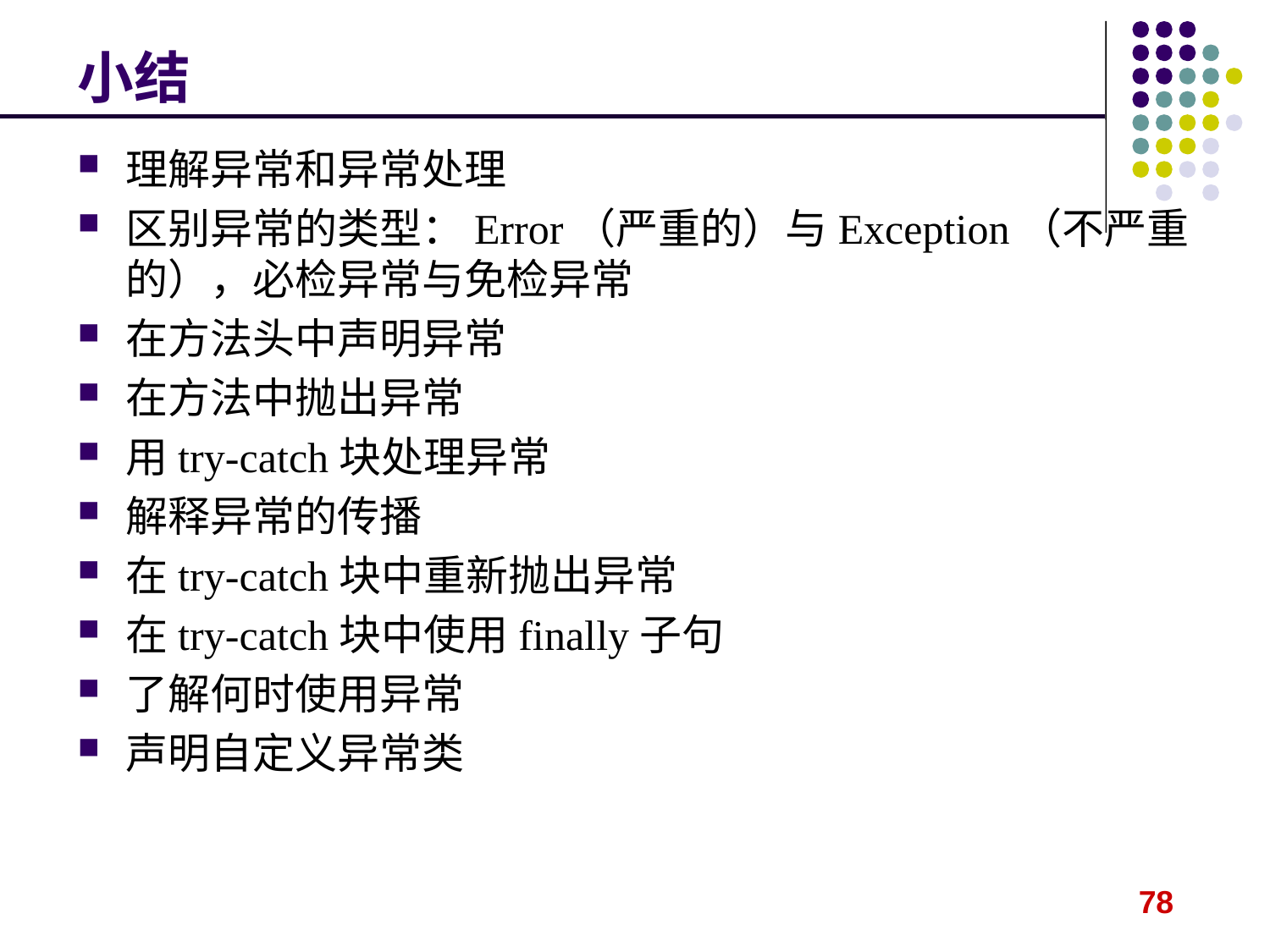

# 小结
理解异常和异常处理
区别异常的类型：Error（严重的）与Exception（不严重的），必检异常与免检异常
在方法头中声明异常
在方法中抛出异常
用try-catch块处理异常
解释异常的传播
在try-catch块中重新抛出异常
在try-catch块中使用finally子句
了解何时使用异常
声明自定义异常类